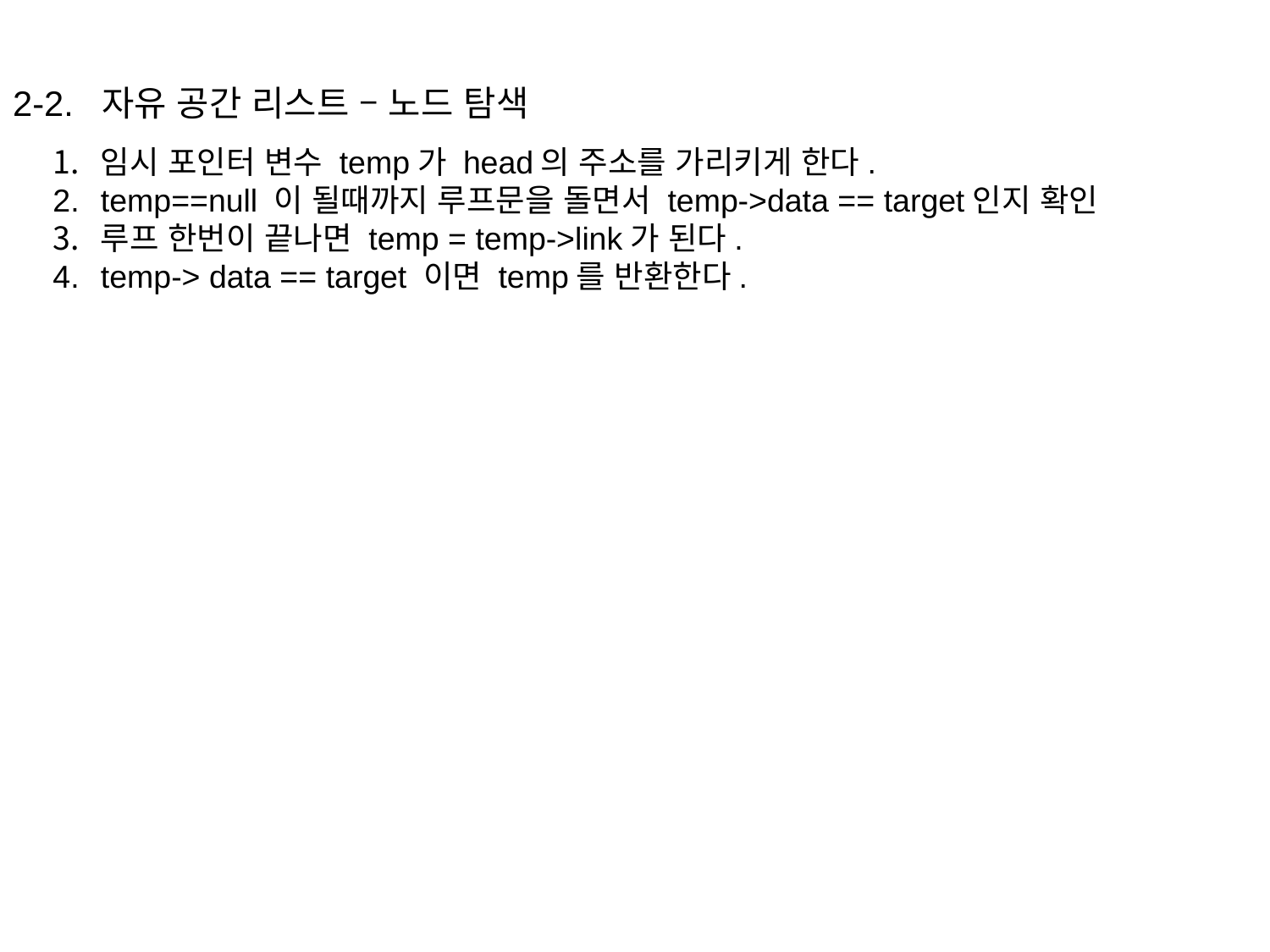

2-2.  자유 공간 리스트 – 노드 탐색
임시 포인터 변수 temp가 head의 주소를 가리키게 한다.
temp==null 이 될때까지 루프문을 돌면서 temp->data == target인지 확인
루프 한번이 끝나면 temp = temp->link가 된다.
temp-> data == target 이면 temp를 반환한다.